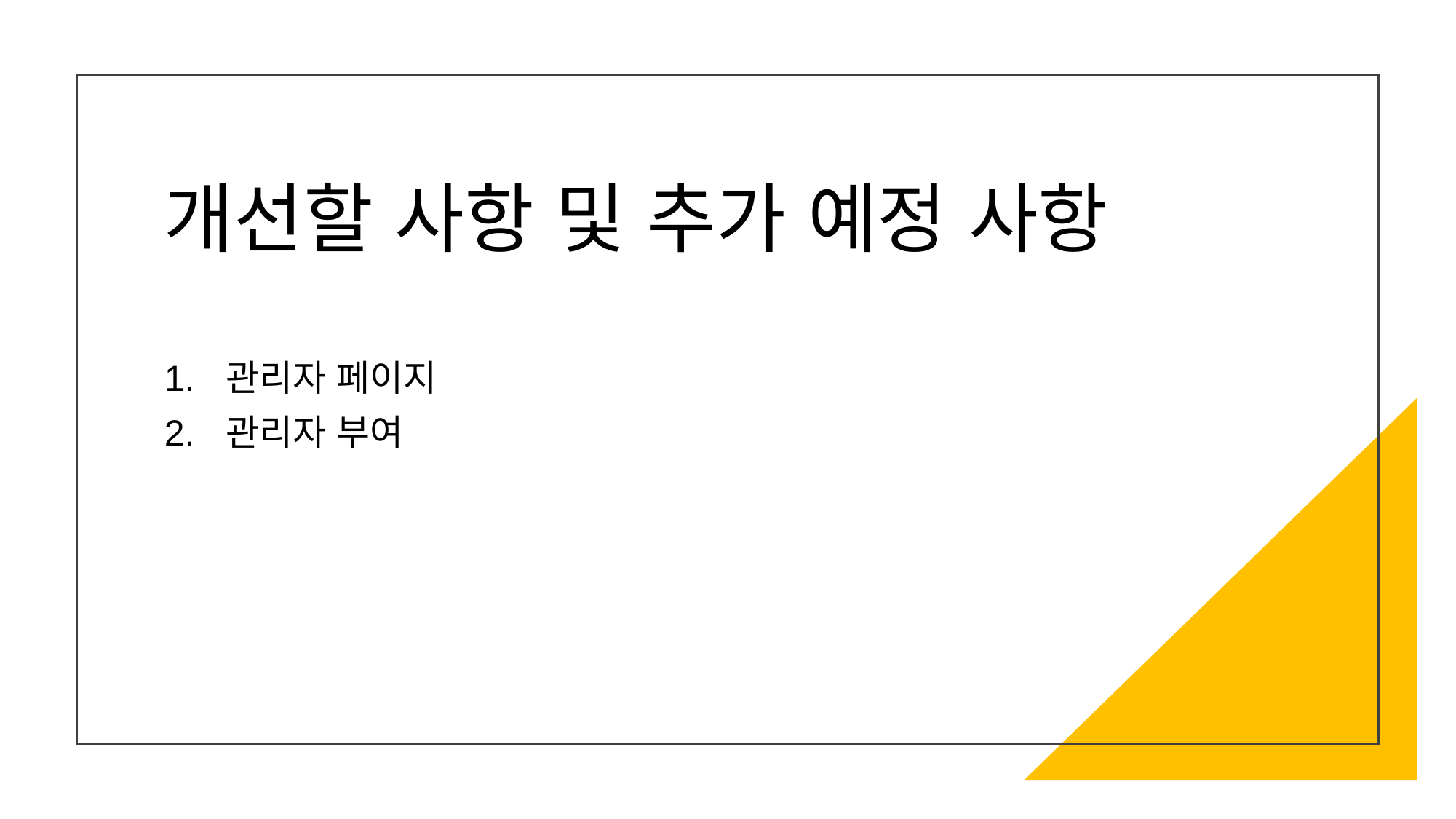

# 개선할 사항 및 추가 예정 사항
관리자 페이지
관리자 부여